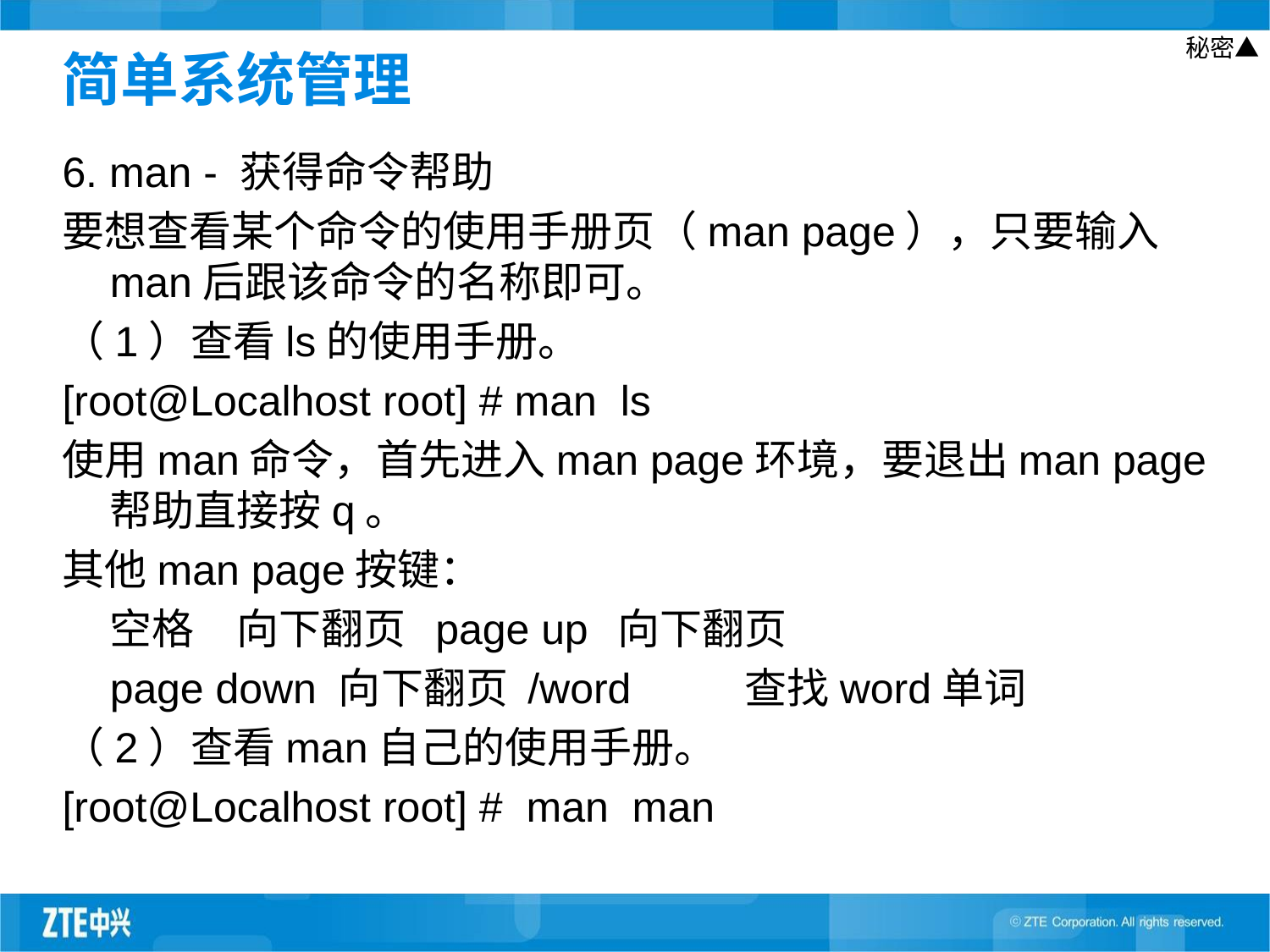

# 简单系统管理
6. man - 获得命令帮助
要想查看某个命令的使用手册页（man page），只要输入man后跟该命令的名称即可。
（1）查看ls的使用手册。
[root@Localhost root] # man  ls
使用man命令，首先进入man page环境，要退出man page帮助直接按q。
其他man page按键：
    	空格  	向下翻页  page up	向下翻页
	page down 向下翻页 /word    	查找word单词
（2）查看man自己的使用手册。
[root@Localhost root] #  man  man